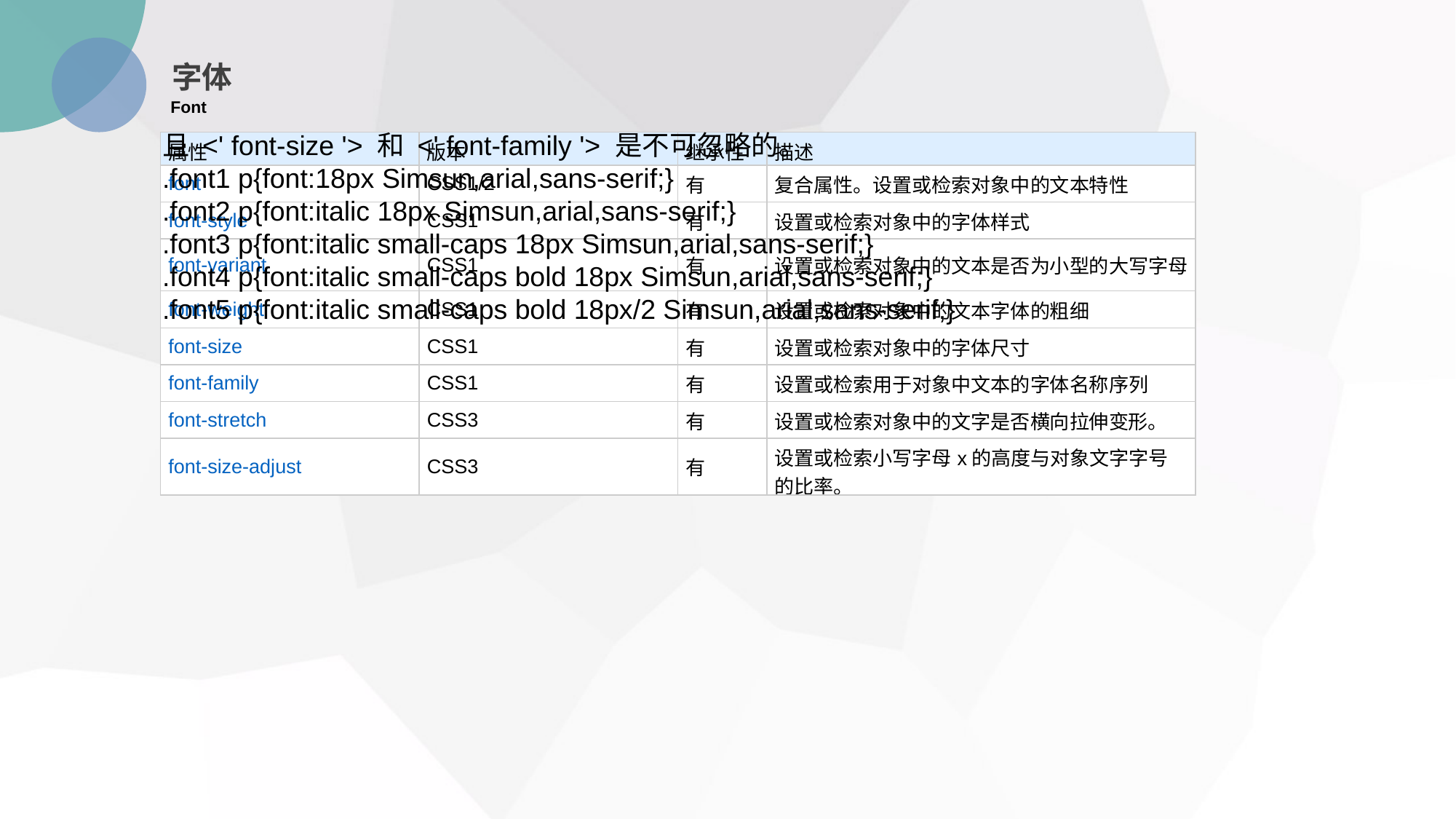

字体
Font
且 <' font-size '> 和 <' font-family '> 是不可忽略的。
.font1 p{font:18px Simsun,arial,sans-serif;}
.font2 p{font:italic 18px Simsun,arial,sans-serif;}
.font3 p{font:italic small-caps 18px Simsun,arial,sans-serif;}
.font4 p{font:italic small-caps bold 18px Simsun,arial,sans-serif;}
.font5 p{font:italic small-caps bold 18px/2 Simsun,arial,sans-serif;}
| 属性 | 版本 | 继承性 | 描述 |
| --- | --- | --- | --- |
| font | CSS1/2 | 有 | 复合属性。设置或检索对象中的文本特性 |
| font-style | CSS1 | 有 | 设置或检索对象中的字体样式 |
| font-variant | CSS1 | 有 | 设置或检索对象中的文本是否为小型的大写字母 |
| font-weight | CSS1 | 有 | 设置或检索对象中的文本字体的粗细 |
| font-size | CSS1 | 有 | 设置或检索对象中的字体尺寸 |
| font-family | CSS1 | 有 | 设置或检索用于对象中文本的字体名称序列 |
| font-stretch | CSS3 | 有 | 设置或检索对象中的文字是否横向拉伸变形。 |
| font-size-adjust | CSS3 | 有 | 设置或检索小写字母x的高度与对象文字字号的比率。 |